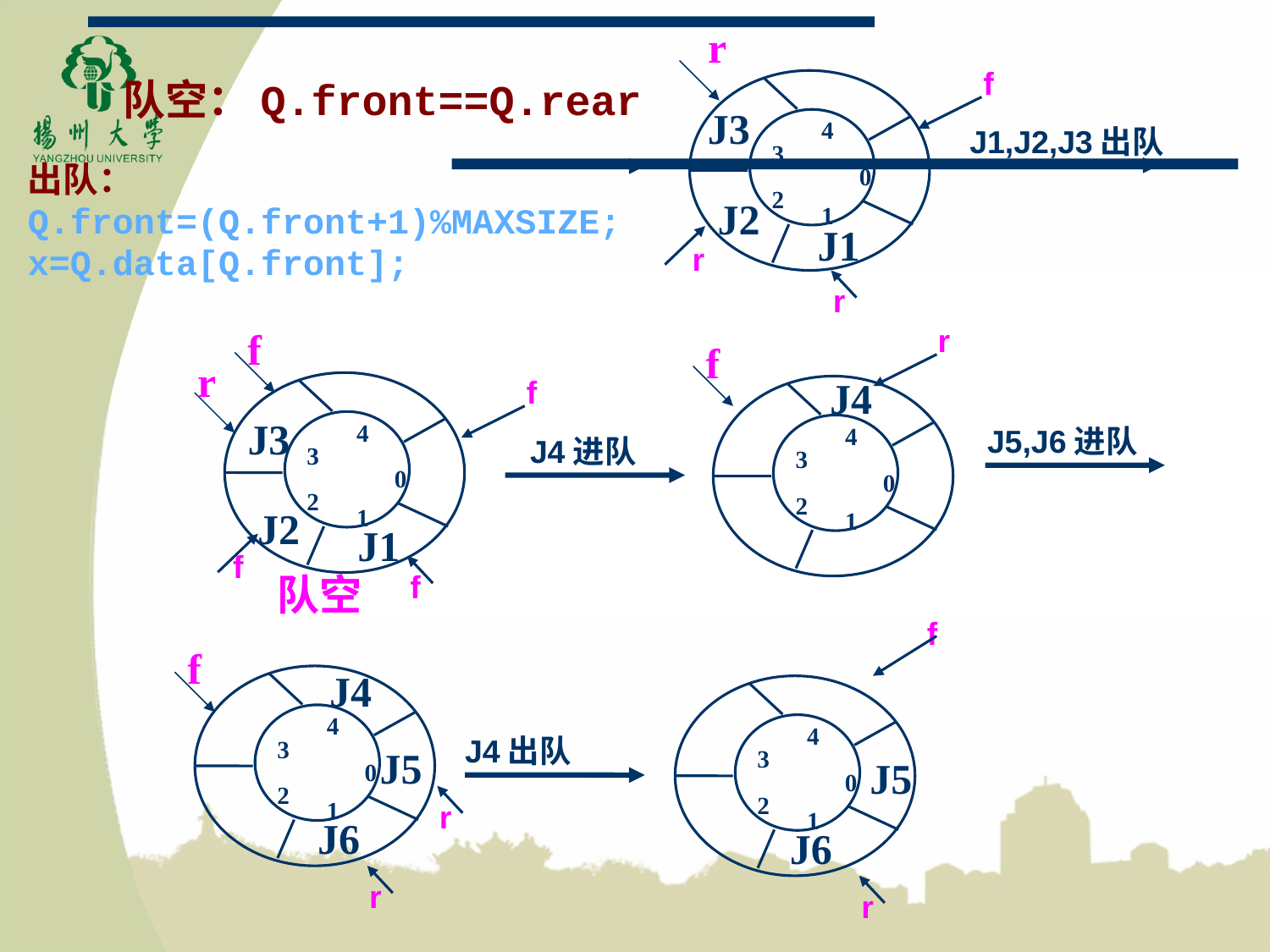

r

f

队空：Q.front==Q.rear

4

3
0

2
1

J3
J1,J2,J3出队

出队：
Q.front=(Q.front+1)%MAXSIZE;
x=Q.data[Q.front];

J2
J1

r

r
r

f

f

r

f

J4

4

3
0

2
1

4

3
0

2
1

J3
 J5,J6进队

   J4进队

J2
J1

f

f
队空
f

f

J4

4

3
0

2
1

4

3
0

2
1

J5
J6
 J4出队

J5

r
J6

r

r